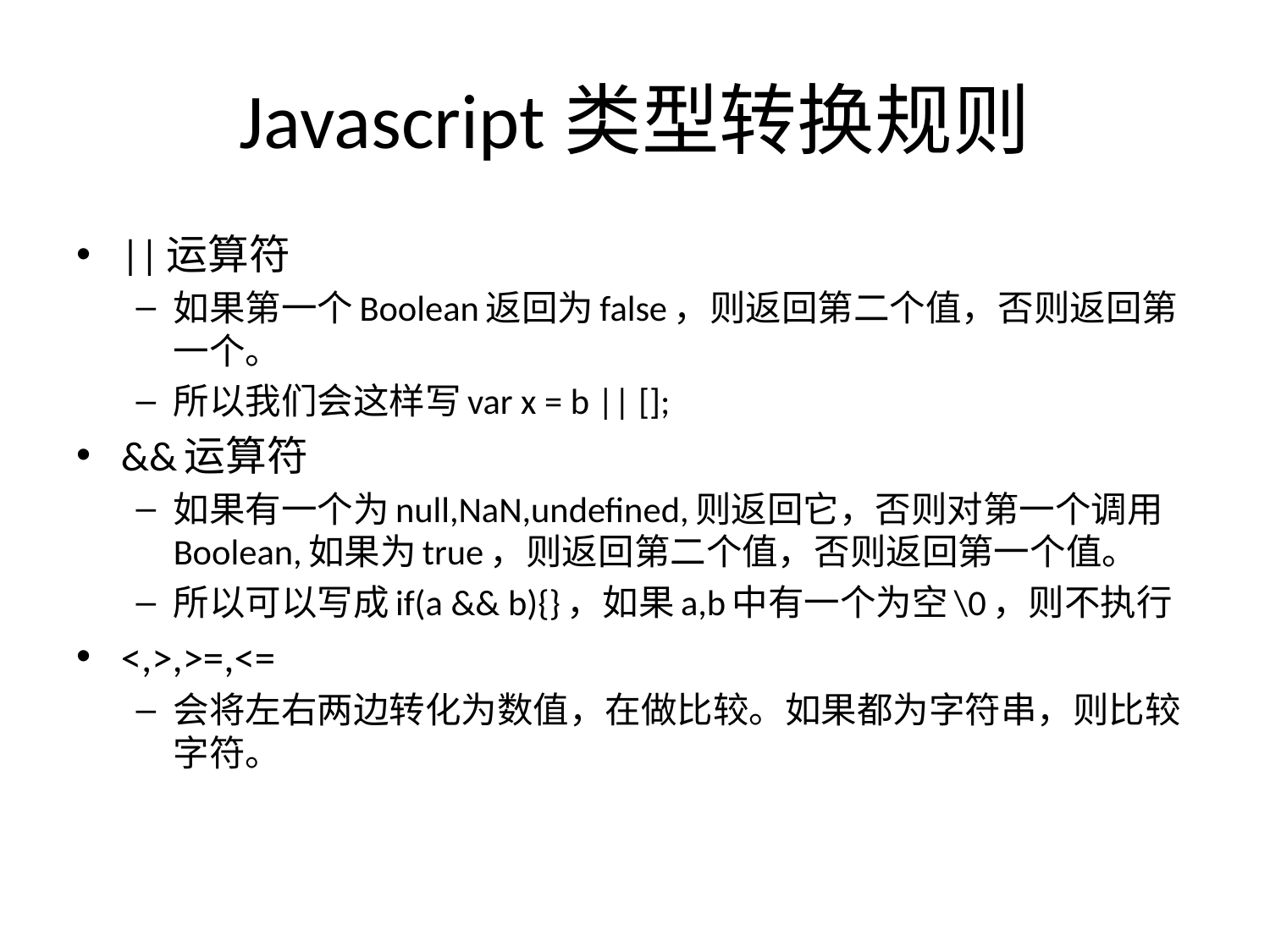

# Javascript类型转换规则
||运算符
如果第一个Boolean返回为false，则返回第二个值，否则返回第一个。
所以我们会这样写var x = b || [];
&&运算符
如果有一个为null,NaN,undefined,则返回它，否则对第一个调用Boolean,如果为true，则返回第二个值，否则返回第一个值。
所以可以写成if(a && b){}，如果a,b中有一个为空\0，则不执行
<,>,>=,<=
会将左右两边转化为数值，在做比较。如果都为字符串，则比较字符。